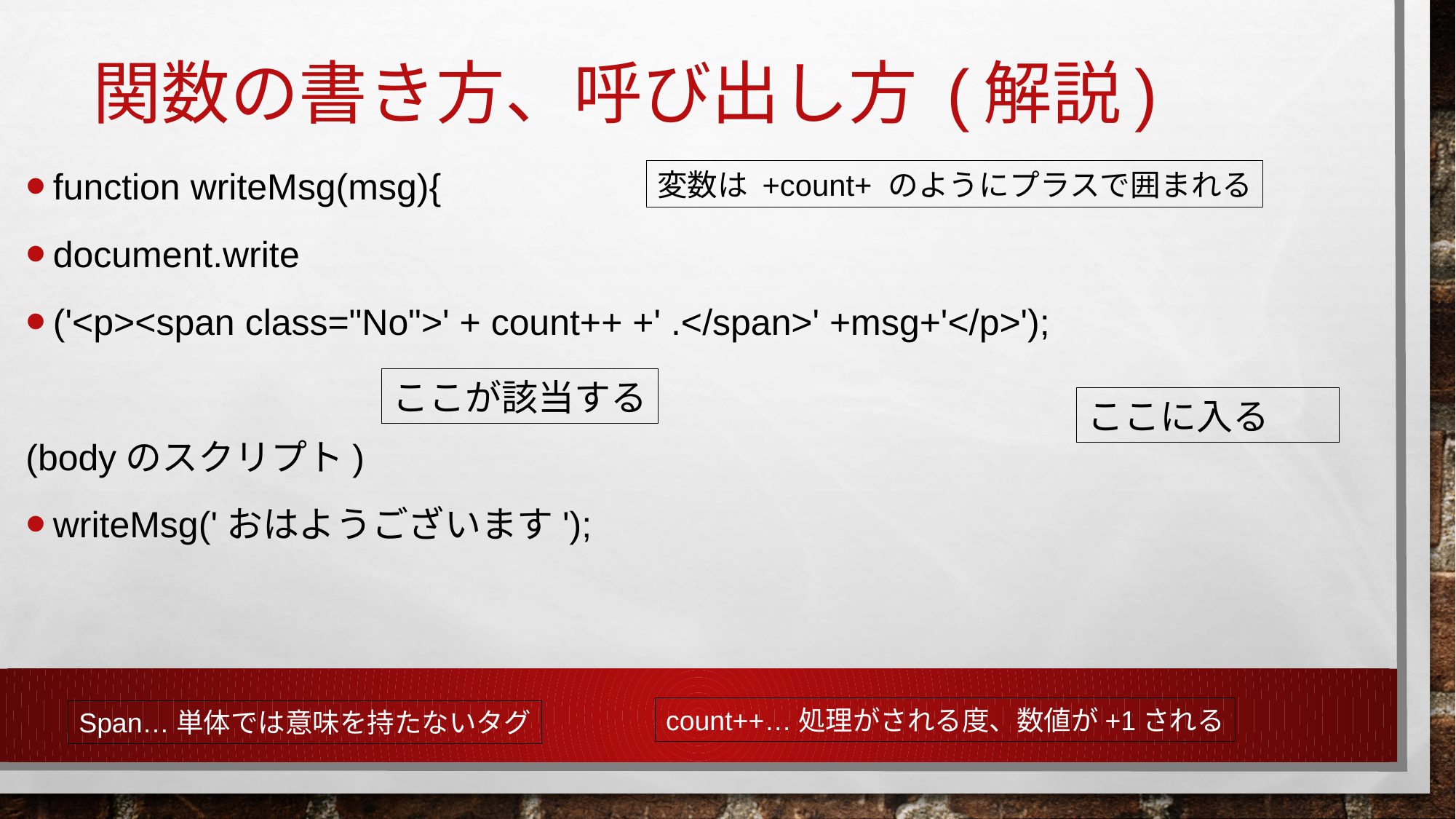

# 関数の書き方、呼び出し方 (解説)
function writeMsg(msg){
document.write
('<p><span class="No">' + count++ +' .</span>' +msg+'</p>');

(bodyのスクリプト)
writeMsg('おはようございます');
変数は +count+ のようにプラスで囲まれる
ここが該当する
ここに入る
count++…処理がされる度、数値が+1される
Span…単体では意味を持たないタグ